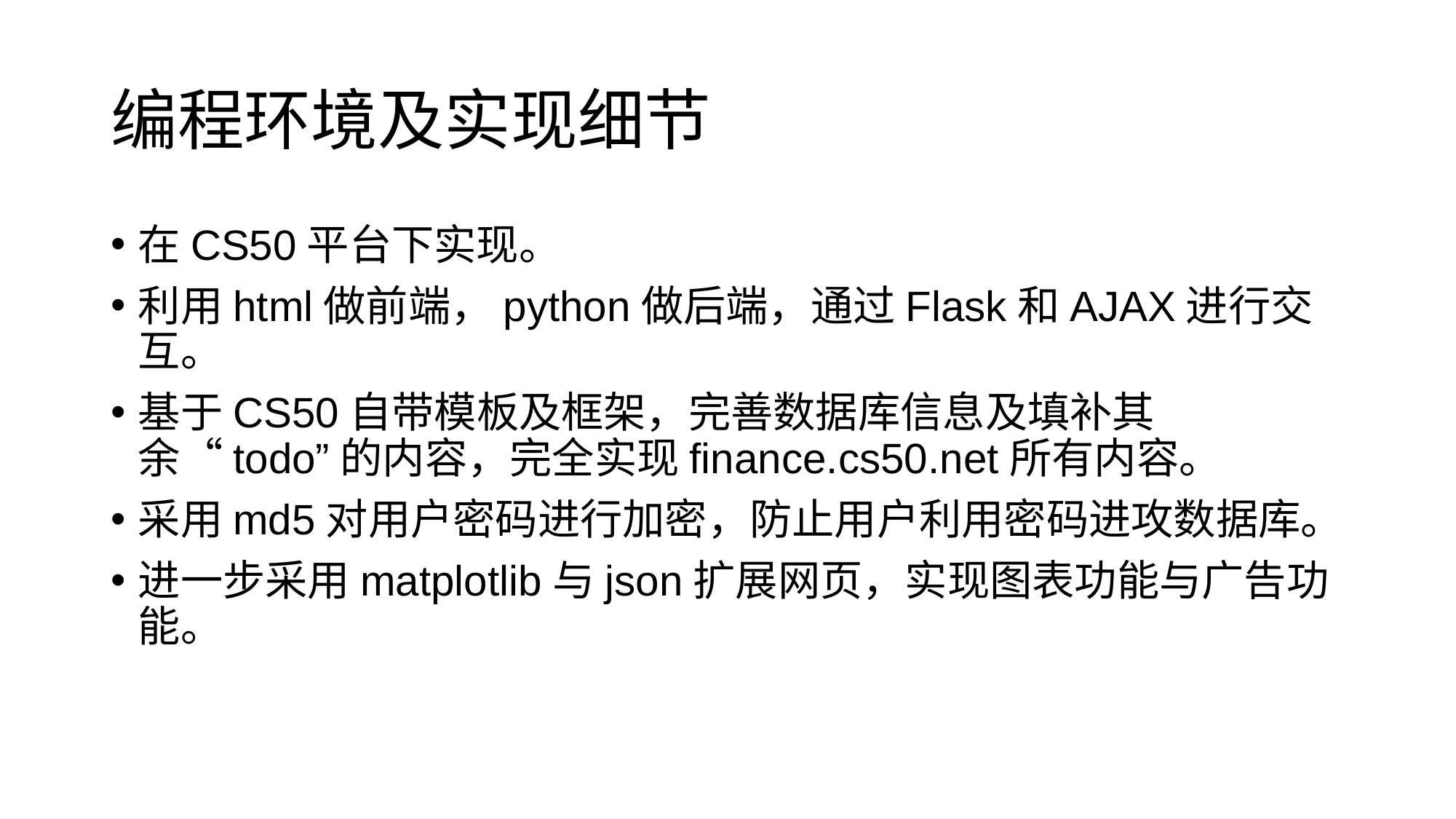

# 编程环境及实现细节
在CS50平台下实现。
利用html做前端，python做后端，通过Flask和AJAX进行交互。
基于CS50自带模板及框架，完善数据库信息及填补其余“todo”的内容，完全实现finance.cs50.net所有内容。
采用md5对用户密码进行加密，防止用户利用密码进攻数据库。
进一步采用matplotlib与json扩展网页，实现图表功能与广告功能。